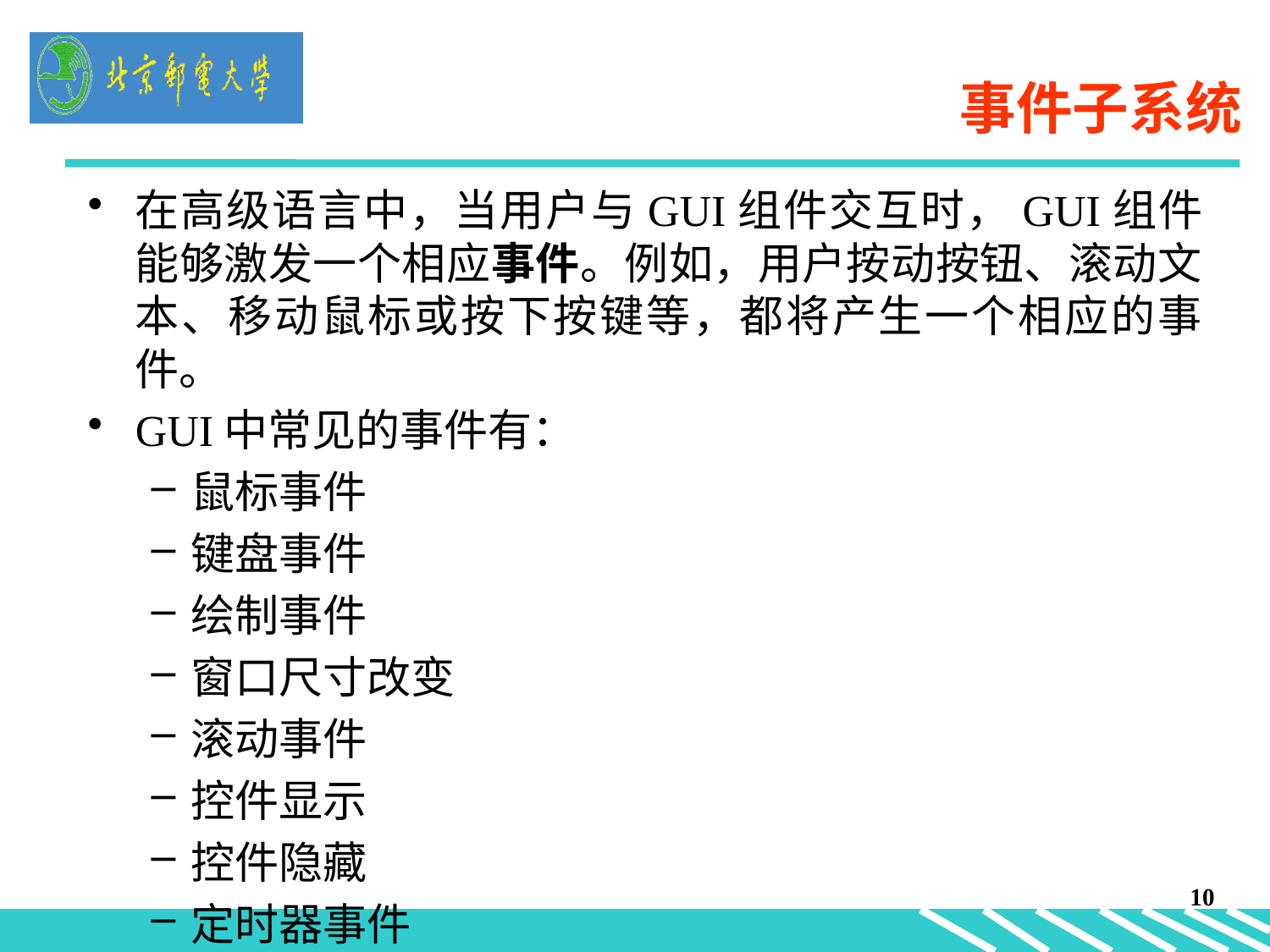

# 事件子系统
在高级语言中，当用户与GUI组件交互时，GUI组件能够激发一个相应事件。例如，用户按动按钮、滚动文本、移动鼠标或按下按键等，都将产生一个相应的事件。
GUI中常见的事件有：
鼠标事件
键盘事件
绘制事件
窗口尺寸改变
滚动事件
控件显示
控件隐藏
定时器事件
10